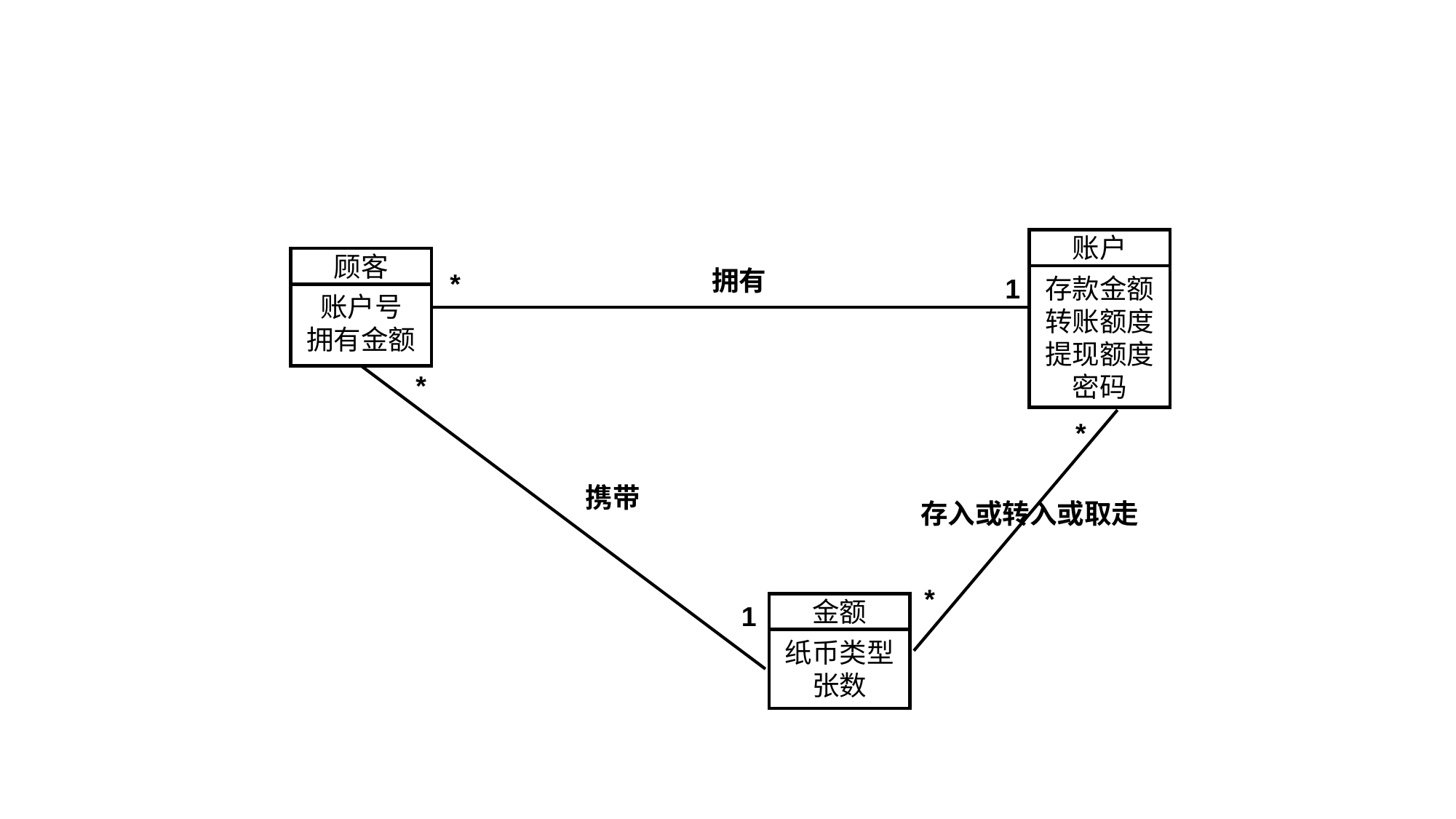

账户

存款金额
转账额度
提现额度
密码
顾客

账户号
拥有金额
拥有
*
1
*
*
携带
存入或转入或取走
*
金额

纸币类型
张数

1